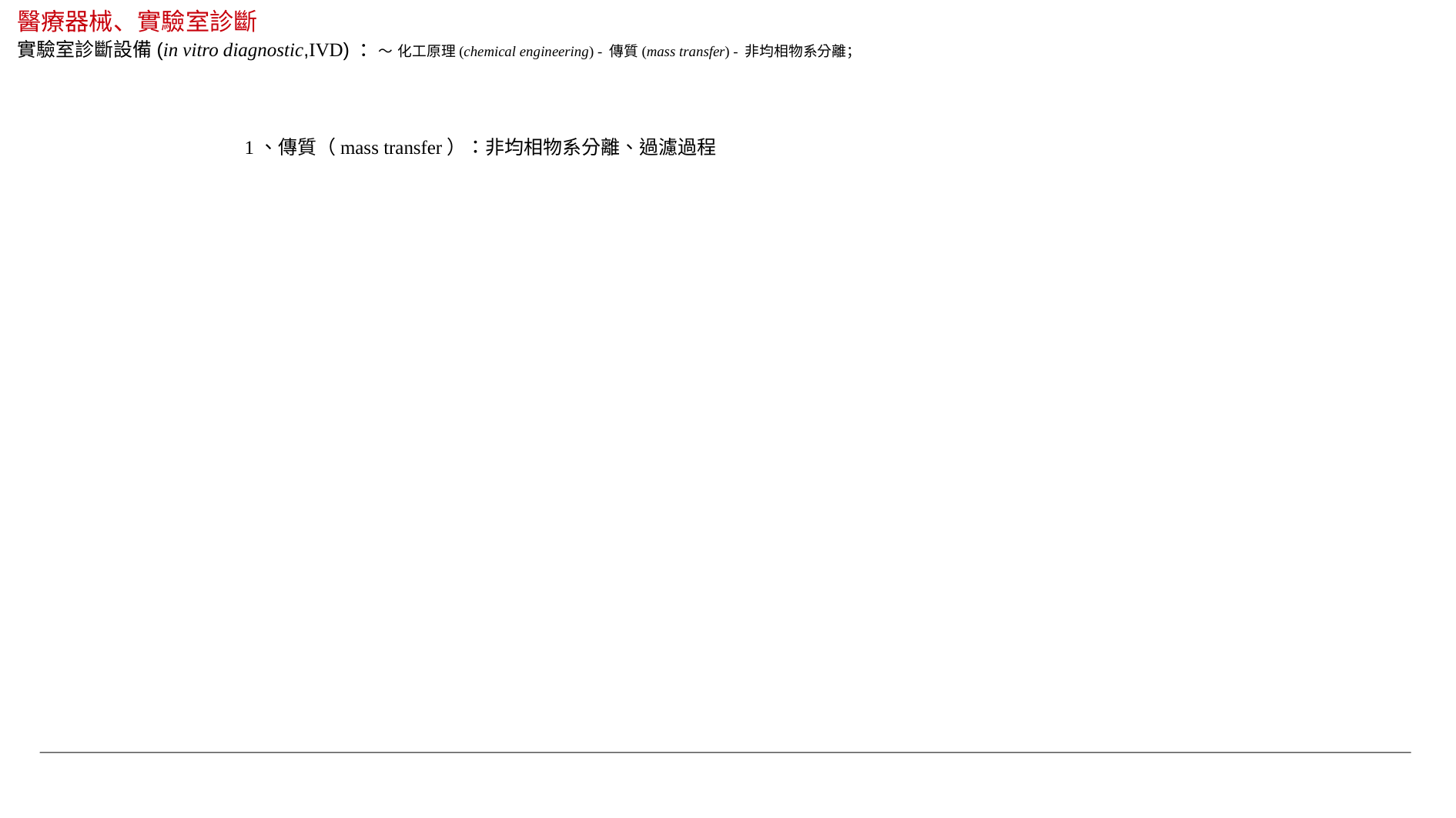

醫療器械、實驗室診斷
實驗室診斷設備(in vitro diagnostic,IVD) ：～ 化工原理(chemical engineering) - 傳質(mass transfer) - 非均相物系分離；
1、傳質（mass transfer）：非均相物系分離、過濾過程